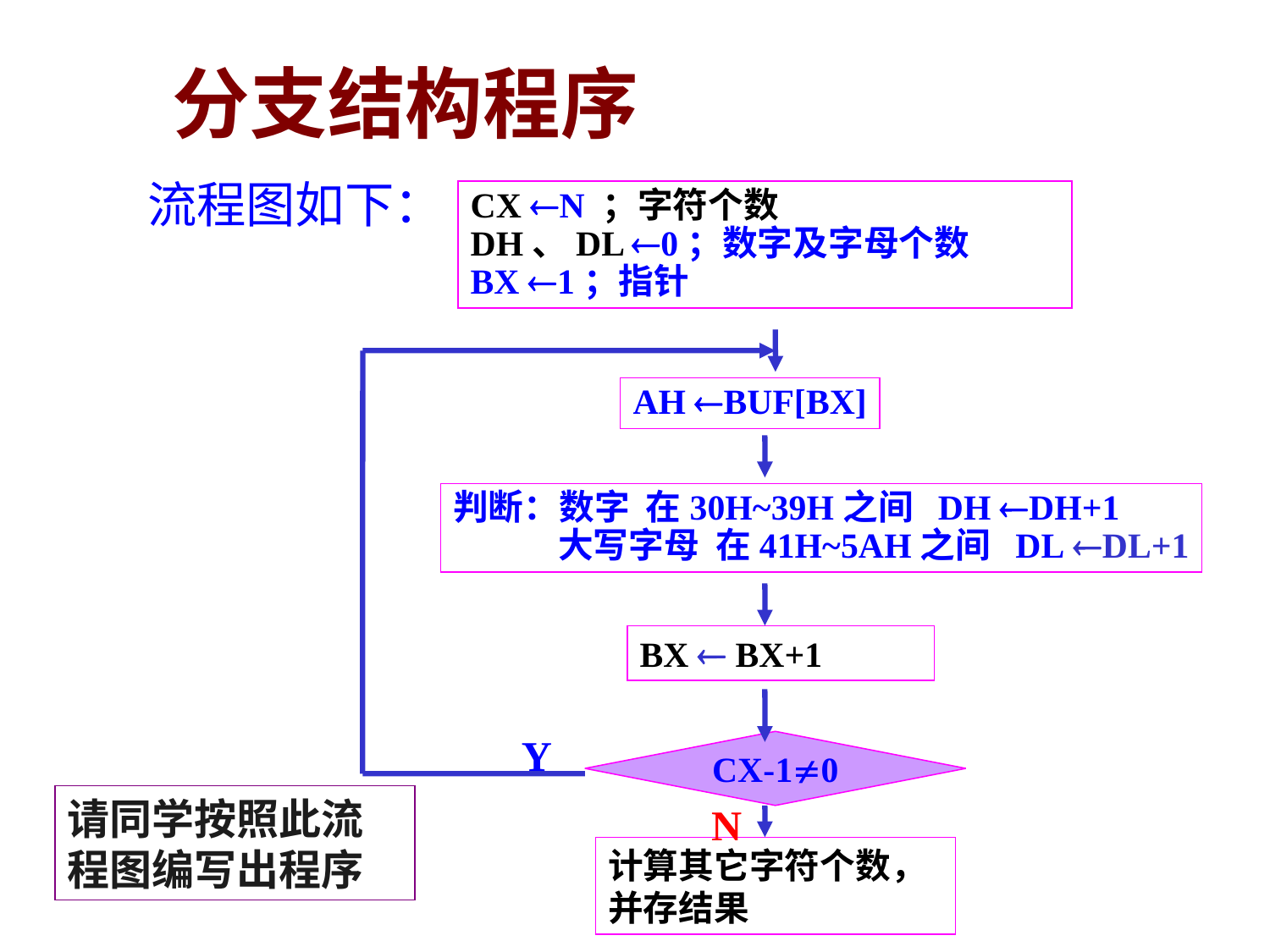

# 分支结构程序
流程图如下：
CX ←N ；字符个数
DH、DL ←0；数字及字母个数
BX ←1；指针

AH ←BUF[BX]

判断：数字  在30H~39H之间  DH ←DH+1
            大写字母  在41H~5AH之间  DL ←DL+1

BX ← BX+1

Y
CX-1≠0

请同学按照此流程图编写出程序
N

计算其它字符个数，并存结果